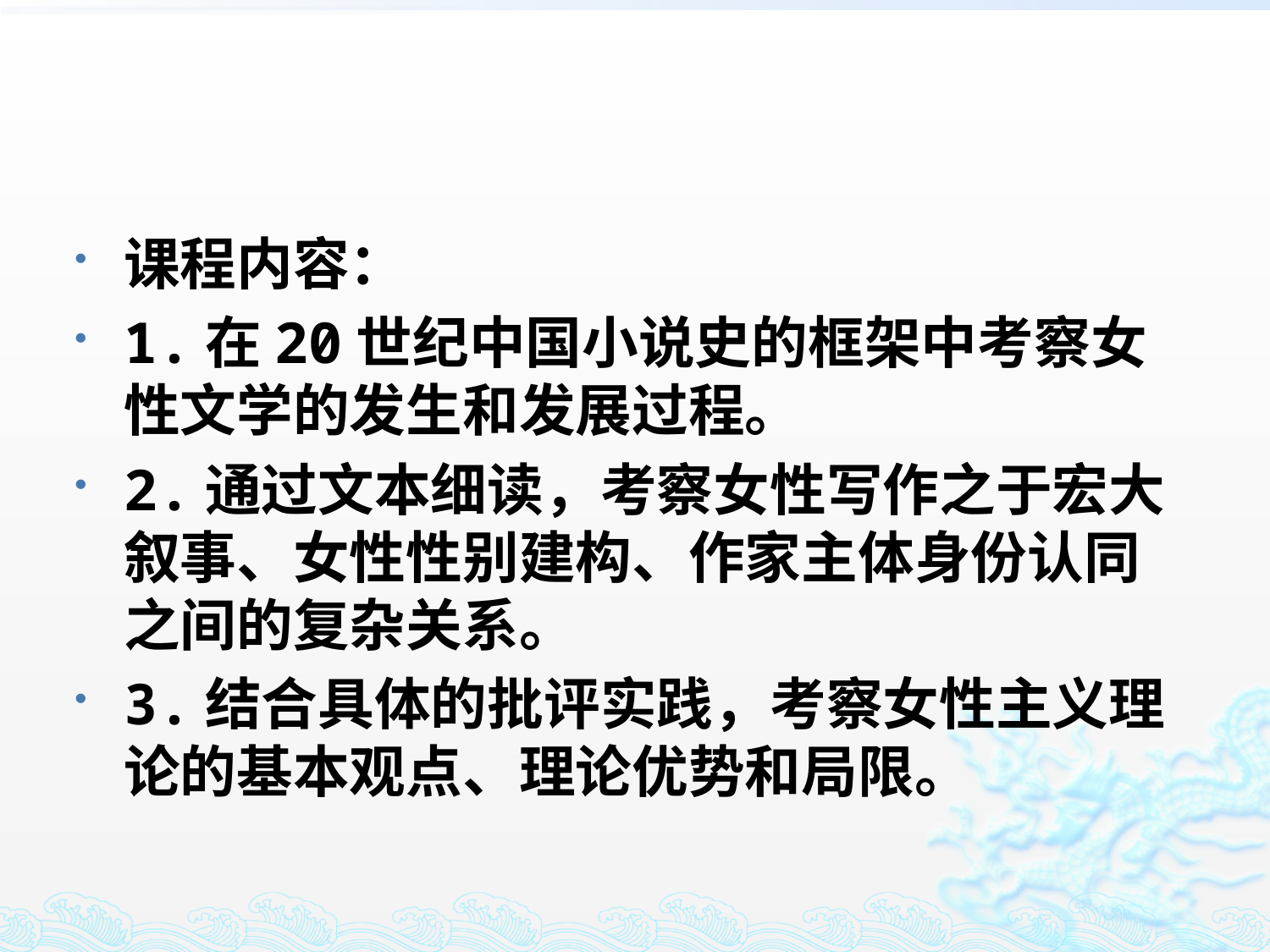

#
课程内容：
1.在20世纪中国小说史的框架中考察女性文学的发生和发展过程。
2.通过文本细读，考察女性写作之于宏大叙事、女性性别建构、作家主体身份认同之间的复杂关系。
3.结合具体的批评实践，考察女性主义理论的基本观点、理论优势和局限。